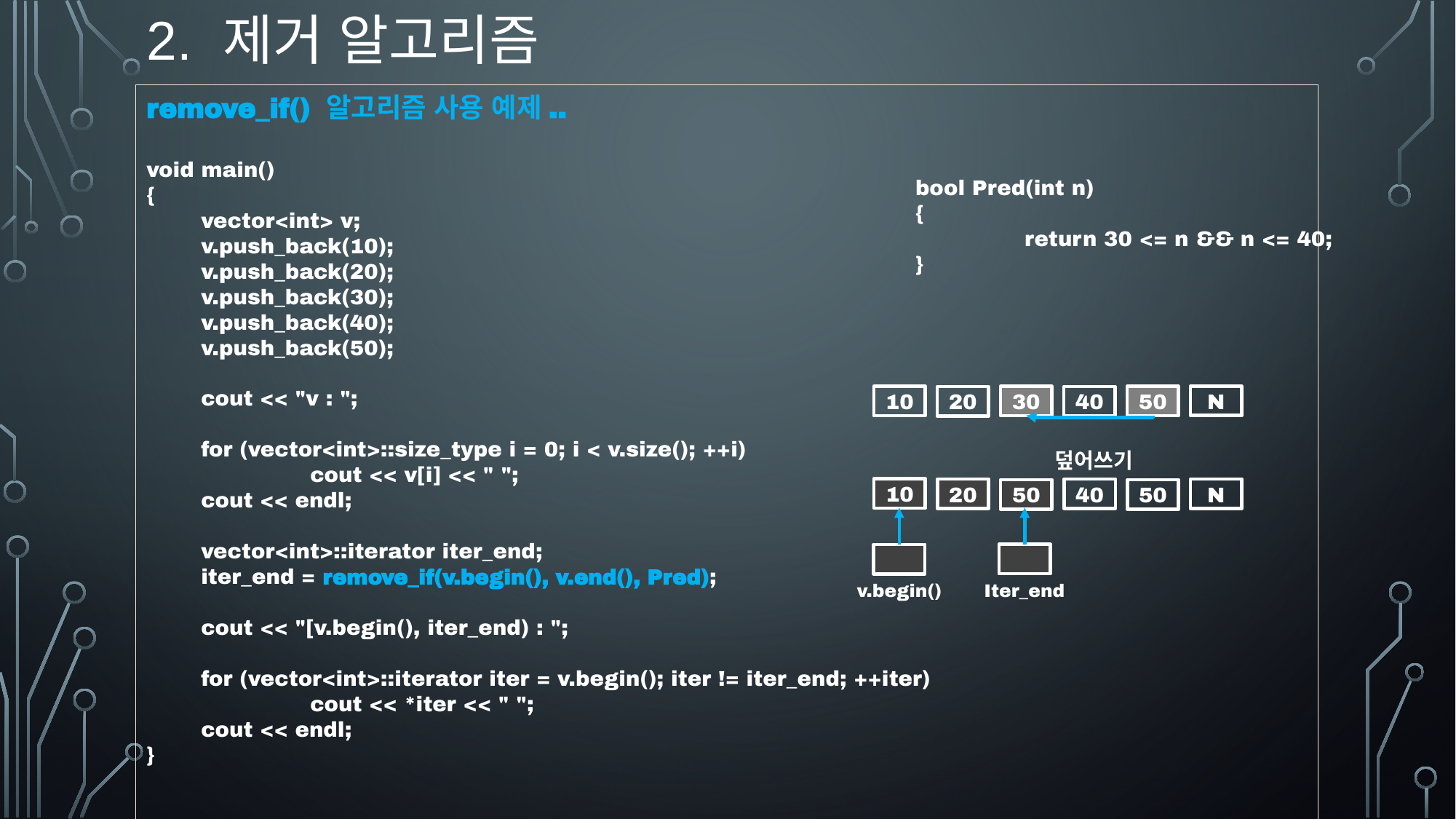

# 2. 제거 알고리즘
remove_if() 알고리즘 사용 예제..

void main()
{
vector<int> v;
v.push_back(10);
v.push_back(20);
v.push_back(30);
v.push_back(40);
v.push_back(50);

cout << "v : ";

for (vector<int>::size_type i = 0; i < v.size(); ++i)
	cout << v[i] << " ";
cout << endl;

vector<int>::iterator iter_end;
iter_end = remove_if(v.begin(), v.end(), Pred);

cout << "[v.begin(), iter_end) : ";

for (vector<int>::iterator iter = v.begin(); iter != iter_end; ++iter)
	cout << *iter << " ";
cout << endl;
}

bool Pred(int n)
{
	return 30 <= n && n <= 40;
}
N
10
30
50
20
40
덮어쓰기
10
20
40
N
50
50

Iter_end
v.begin()